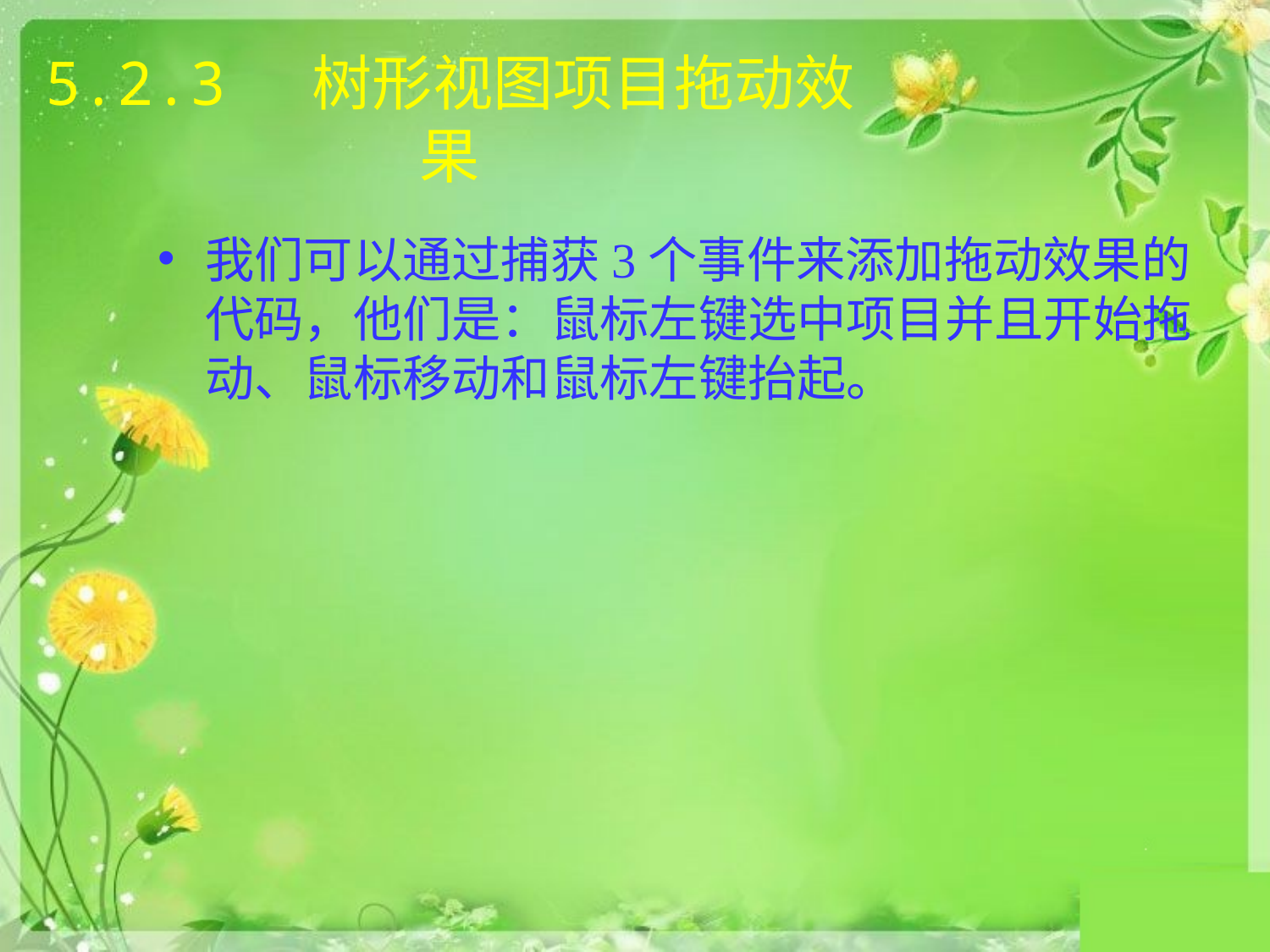

# 5.2.3  树形视图项目拖动效果
我们可以通过捕获3个事件来添加拖动效果的代码，他们是：鼠标左键选中项目并且开始拖动、鼠标移动和鼠标左键抬起。